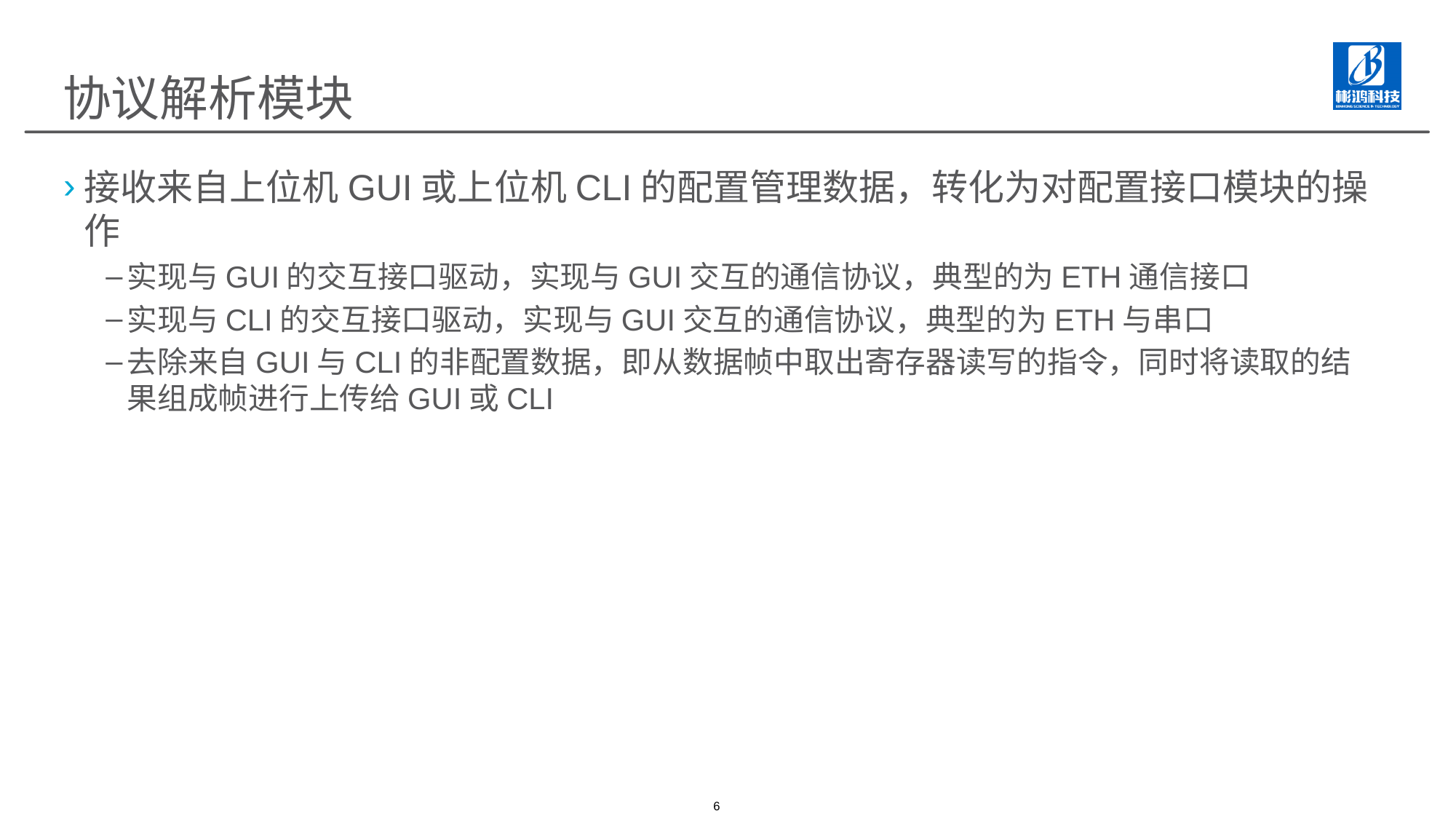

# 协议解析模块
接收来自上位机GUI或上位机CLI的配置管理数据，转化为对配置接口模块的操作
实现与GUI的交互接口驱动，实现与GUI交互的通信协议，典型的为ETH通信接口
实现与CLI的交互接口驱动，实现与GUI交互的通信协议，典型的为ETH与串口
去除来自GUI与CLI的非配置数据，即从数据帧中取出寄存器读写的指令，同时将读取的结果组成帧进行上传给GUI或CLI